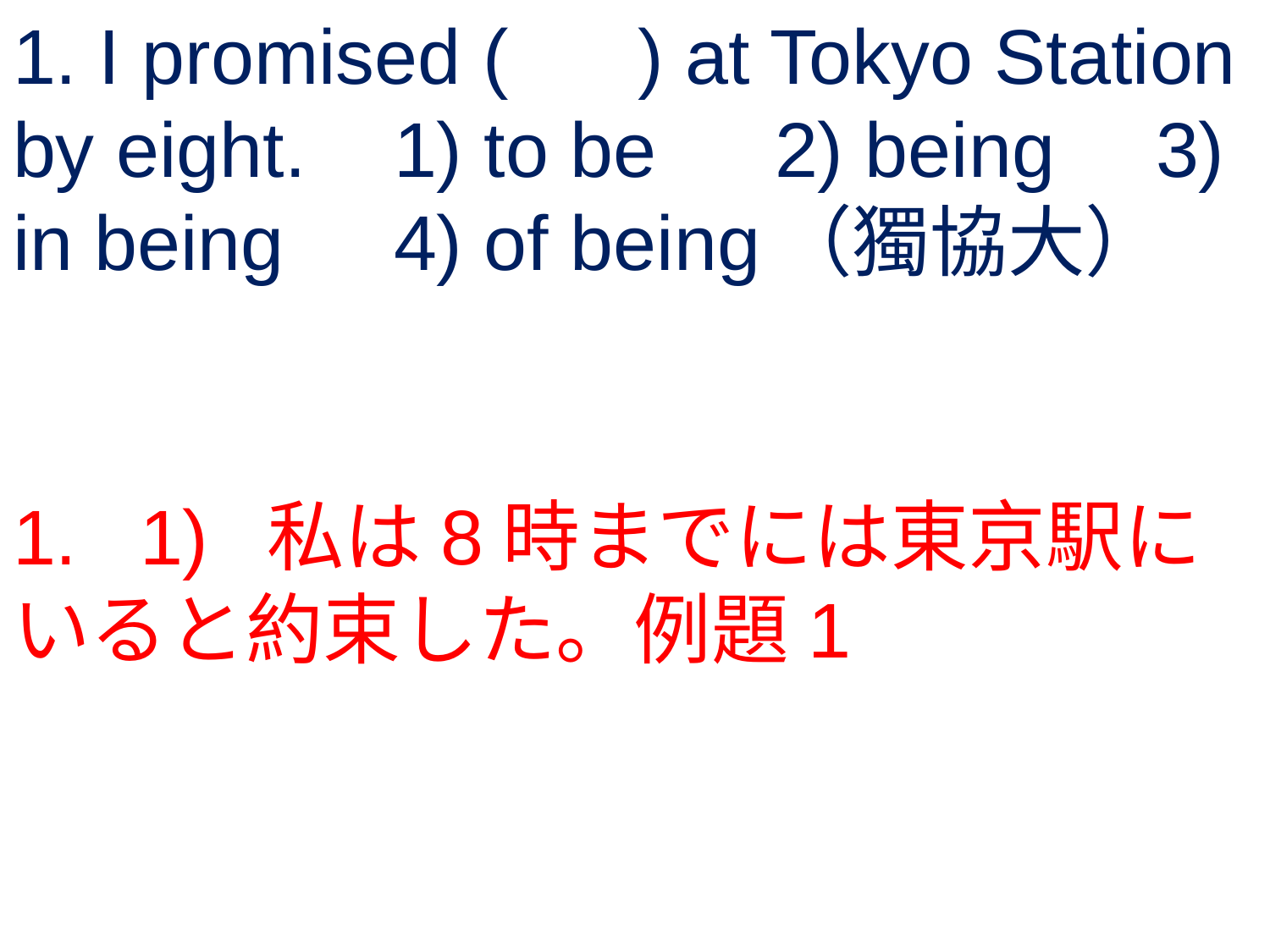

# 1. I promised (      ) at Tokyo Station by eight.	1) to be	2) being	3) in being	4) of being	（獨協大）
1.	1) 	私は8時までには東京駅にいると約束した。例題1